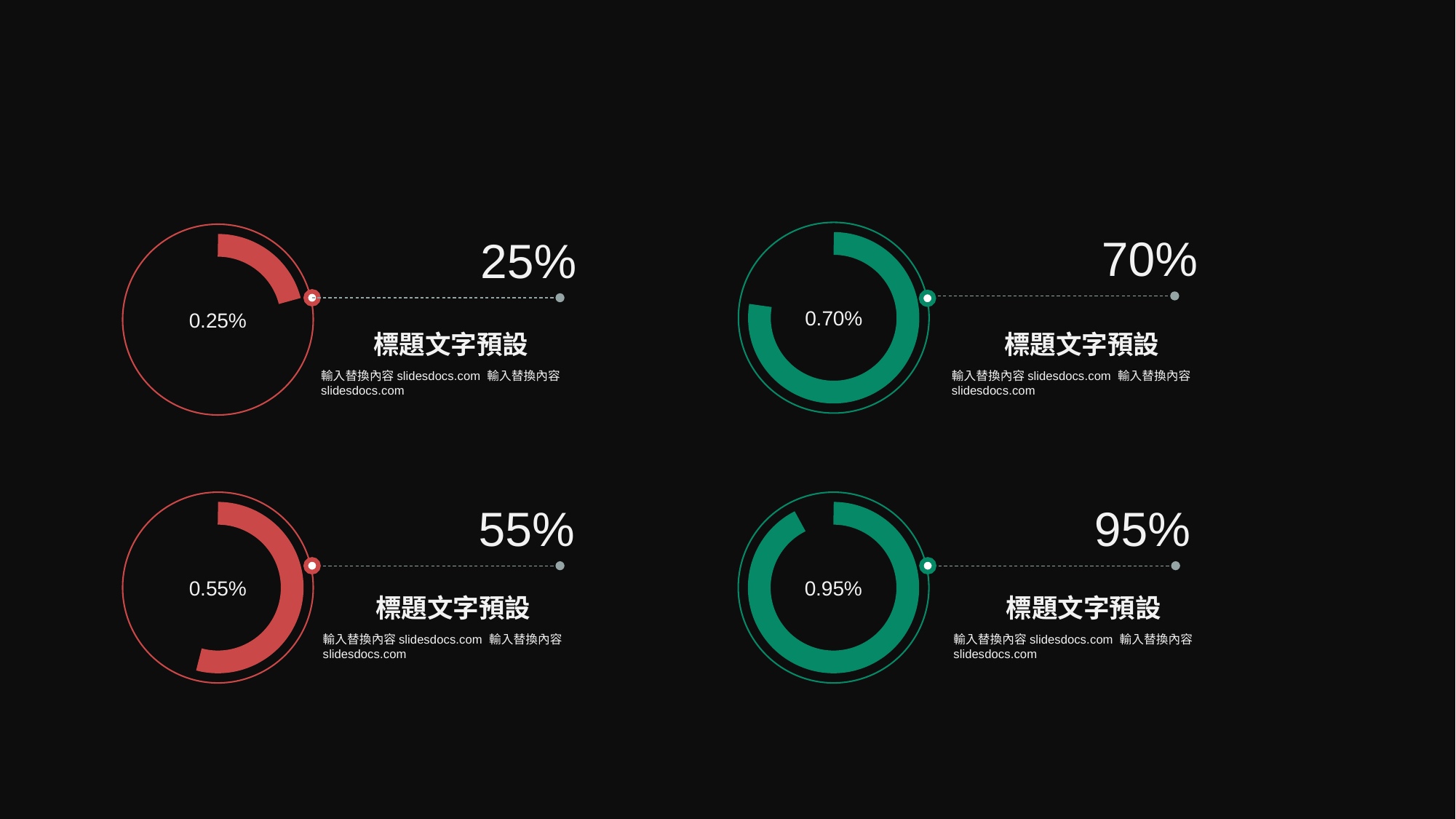

0.70%

70%
0.25%

25%
標題文字預設
標題文字預設
輸入替換內容slidesdocs.com 輸入替換內容slidesdocs.com
輸入替換內容slidesdocs.com 輸入替換內容slidesdocs.com
0.55%

55%
0.95%

95%
標題文字預設
標題文字預設
輸入替換內容slidesdocs.com 輸入替換內容slidesdocs.com
輸入替換內容slidesdocs.com 輸入替換內容slidesdocs.com